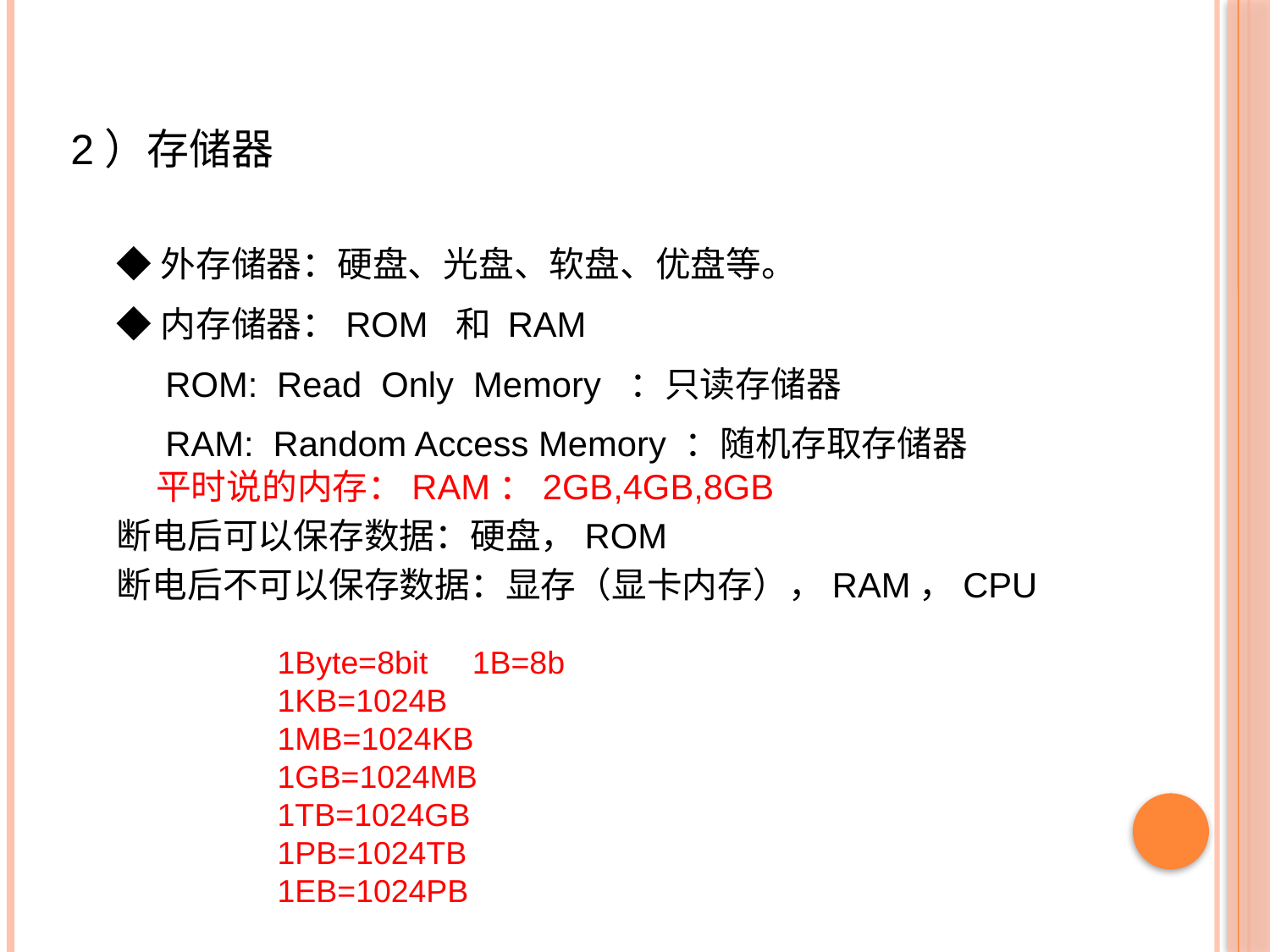

2）存储器
◆外存储器：硬盘、光盘、软盘、优盘等。
◆内存储器：ROM  和 RAM
     ROM:  Read  Only  Memory  ：只读存储器
     RAM:  Random Access Memory ：随机存取存储器
     平时说的内存：RAM：2GB,4GB,8GB
断电后可以保存数据：硬盘，ROM
断电后不可以保存数据：显存（显卡内存），RAM，CPU
1Byte=8bit     1B=8b
1KB=1024B
1MB=1024KB
1GB=1024MB
1TB=1024GB
1PB=1024TB
1EB=1024PB